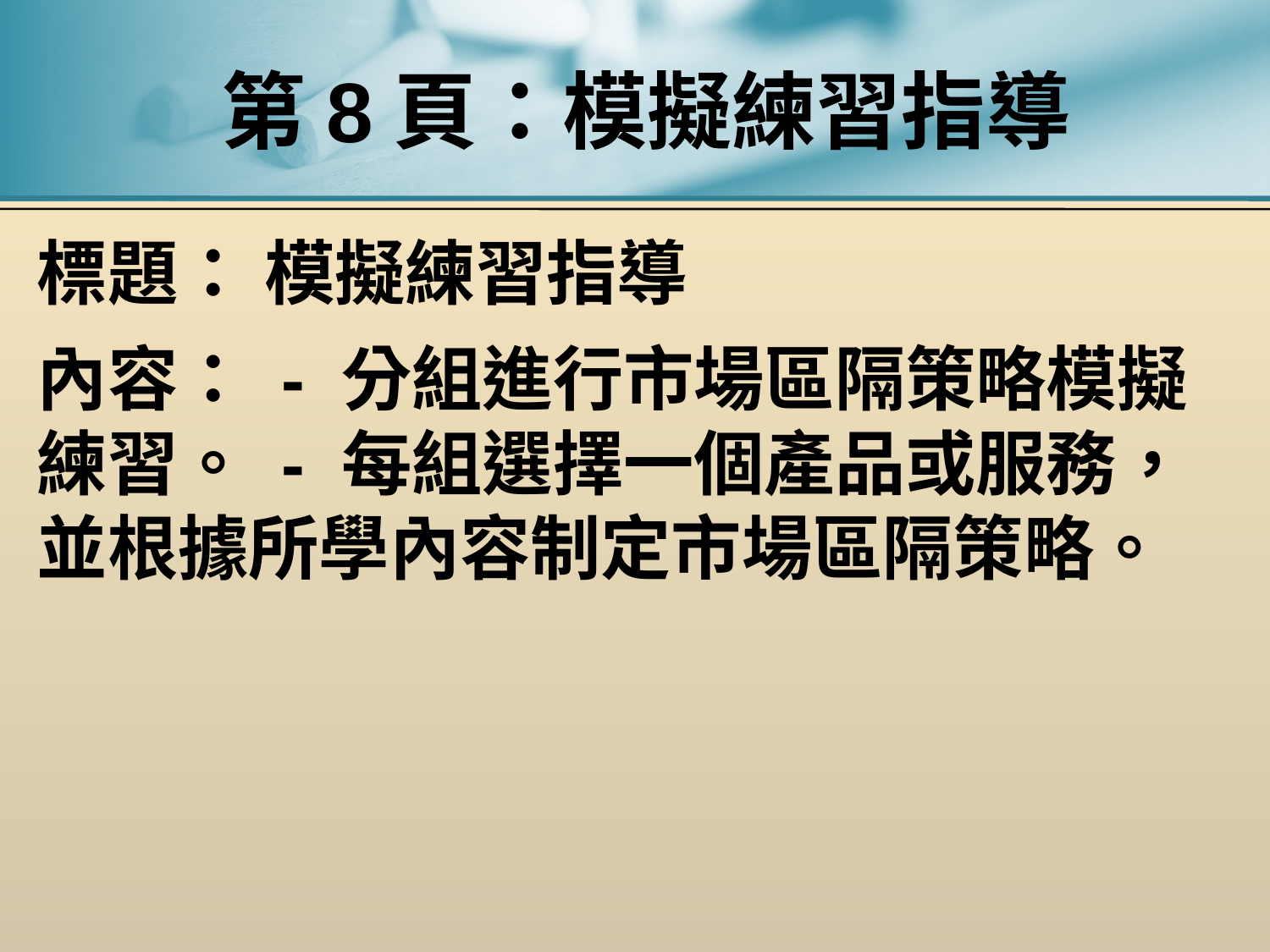

# 第8頁：模擬練習指導
標題： 模擬練習指導
內容： - 分組進行市場區隔策略模擬練習。 - 每組選擇一個產品或服務，並根據所學內容制定市場區隔策略。